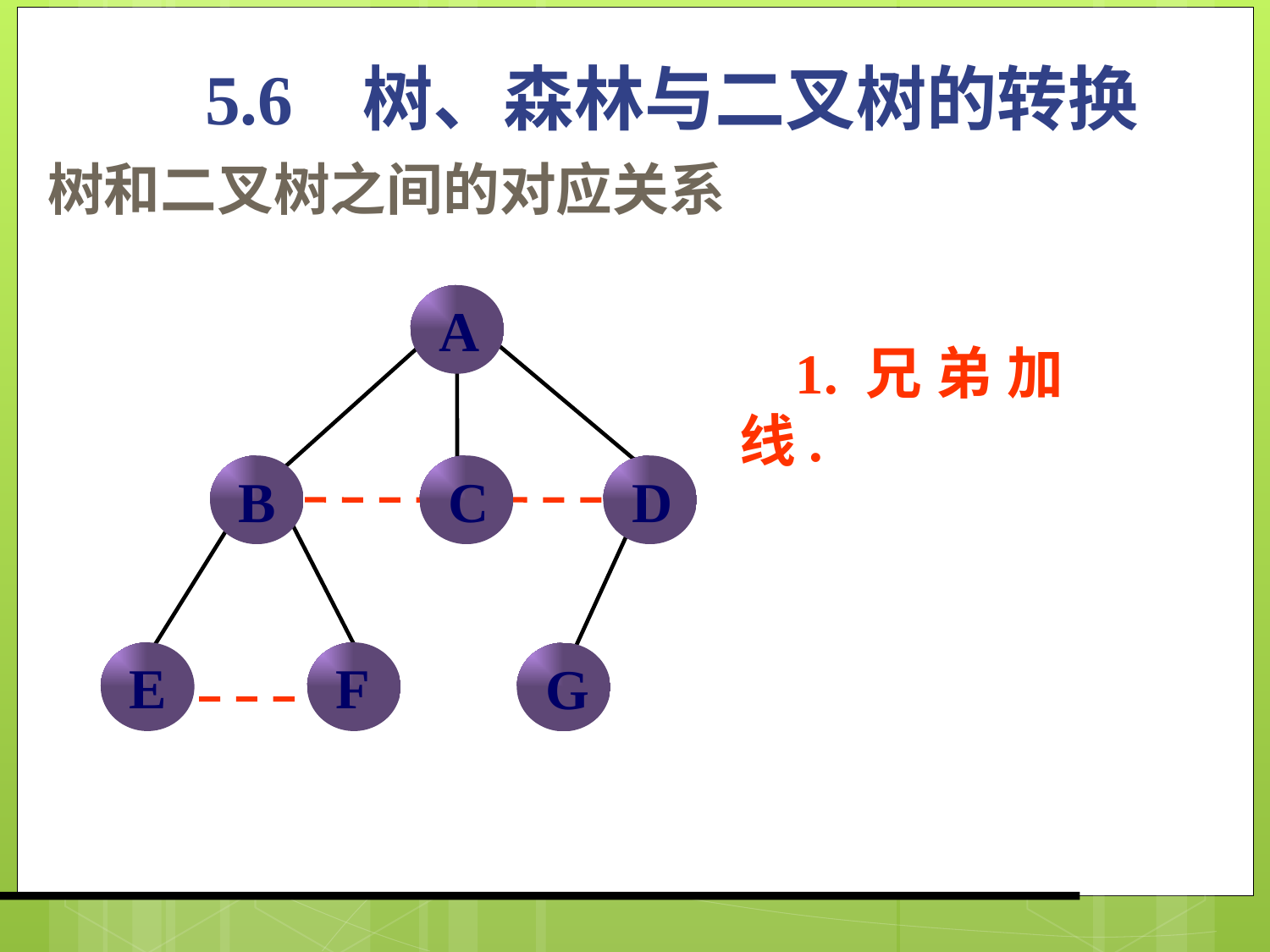

5.6   树、森林与二叉树的转换
树和二叉树之间的对应关系
A

B
C
D

E
F
G
  1.兄弟加线.